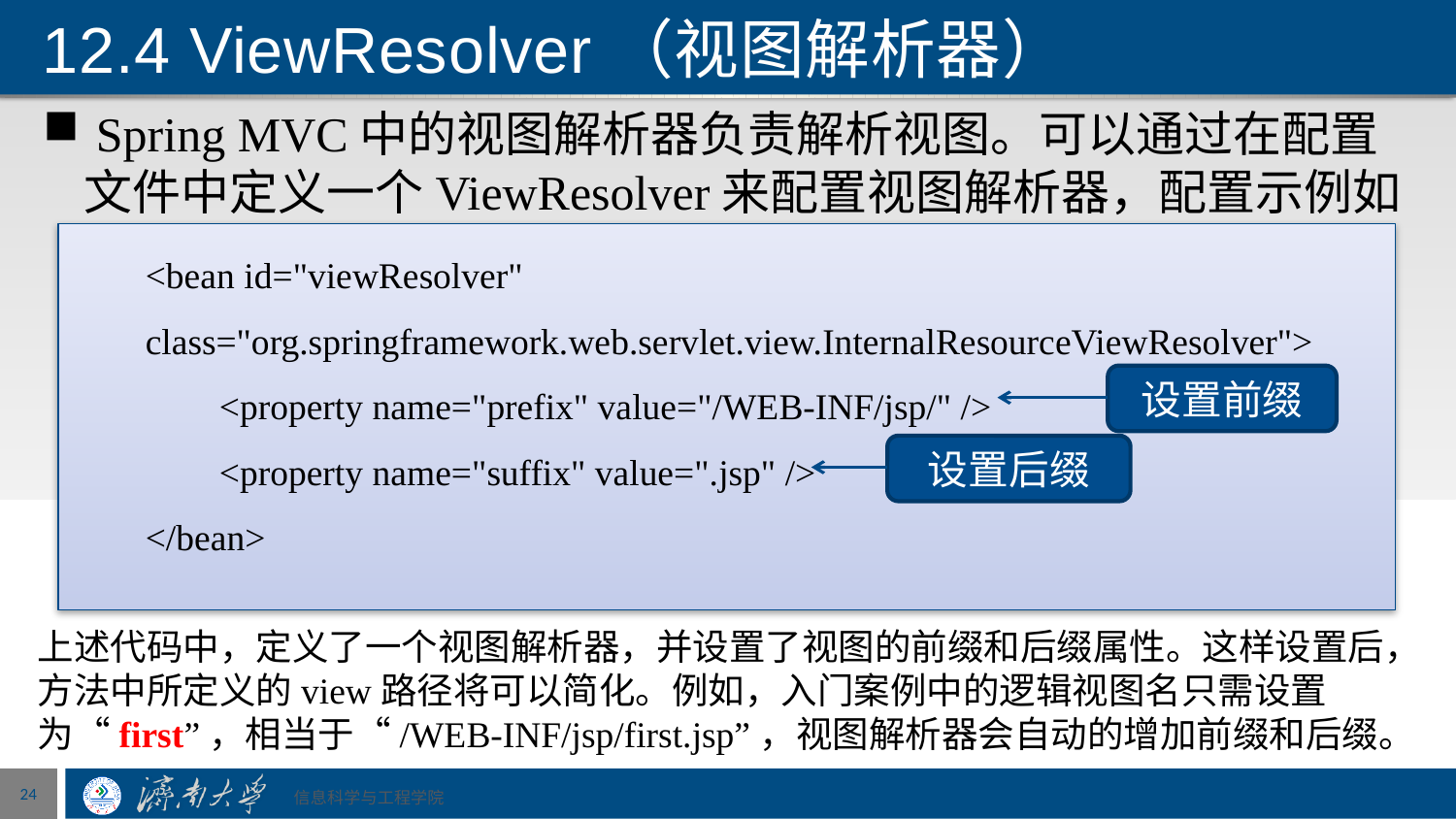

# 12.4 ViewResolver（视图解析器）
 Spring MVC中的视图解析器负责解析视图。可以通过在配置文件中定义一个ViewResolver来配置视图解析器，配置示例如下：
<bean id="viewResolver"    class="org.springframework.web.servlet.view.InternalResourceViewResolver">
        <property name="prefix" value="/WEB-INF/jsp/" />
        <property name="suffix" value=".jsp" />
</bean>
设置前缀
设置后缀
上述代码中，定义了一个视图解析器，并设置了视图的前缀和后缀属性。这样设置后，方法中所定义的view路径将可以简化。例如，入门案例中的逻辑视图名只需设置为“first”，相当于“/WEB-INF/jsp/first.jsp”，视图解析器会自动的增加前缀和后缀。